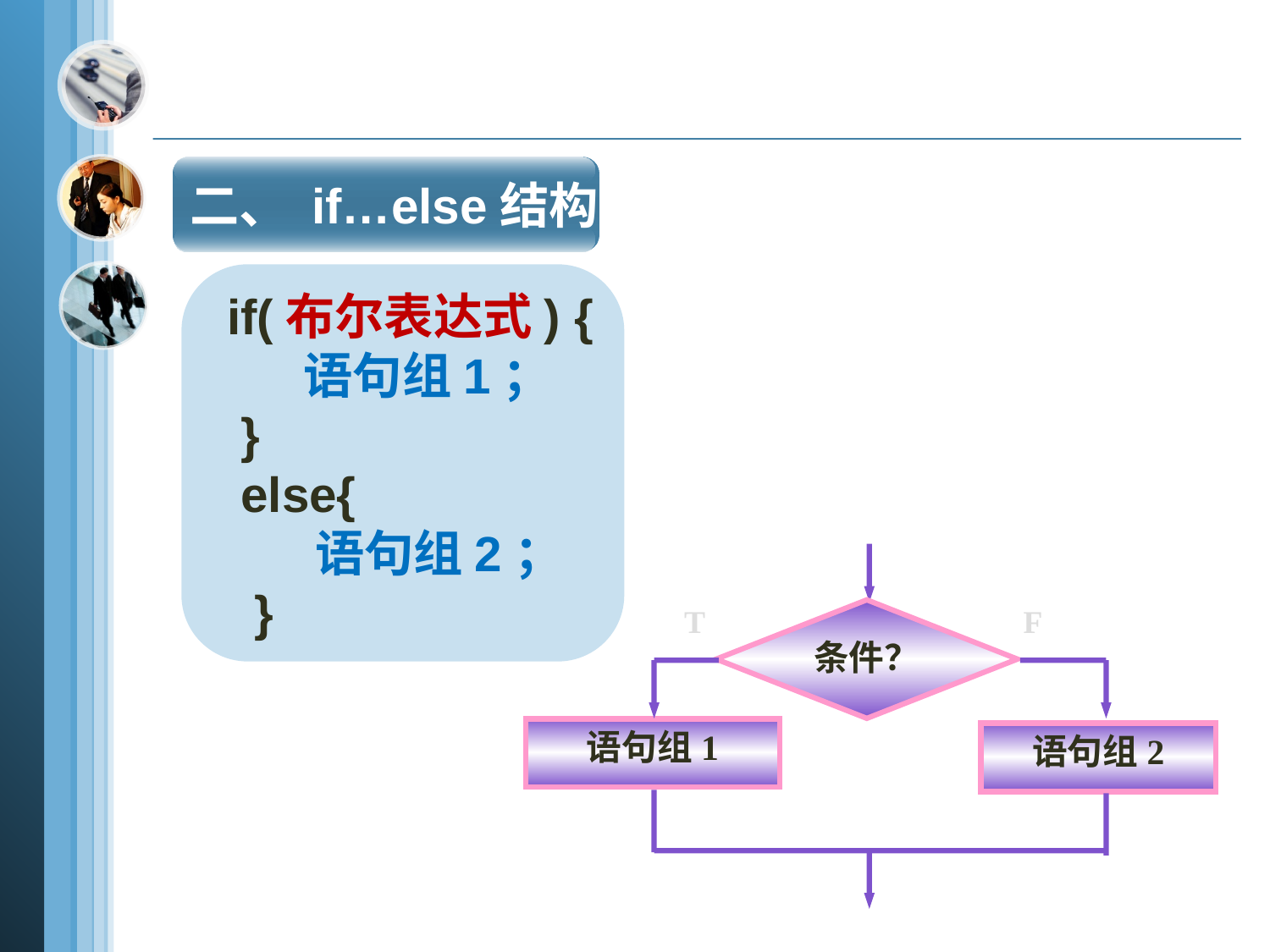

二、 if…else结构

 if(布尔表达式) {
       语句组1；
  }
  else{
        语句组2；
   }

条件？
T
F

语句组1
语句组2